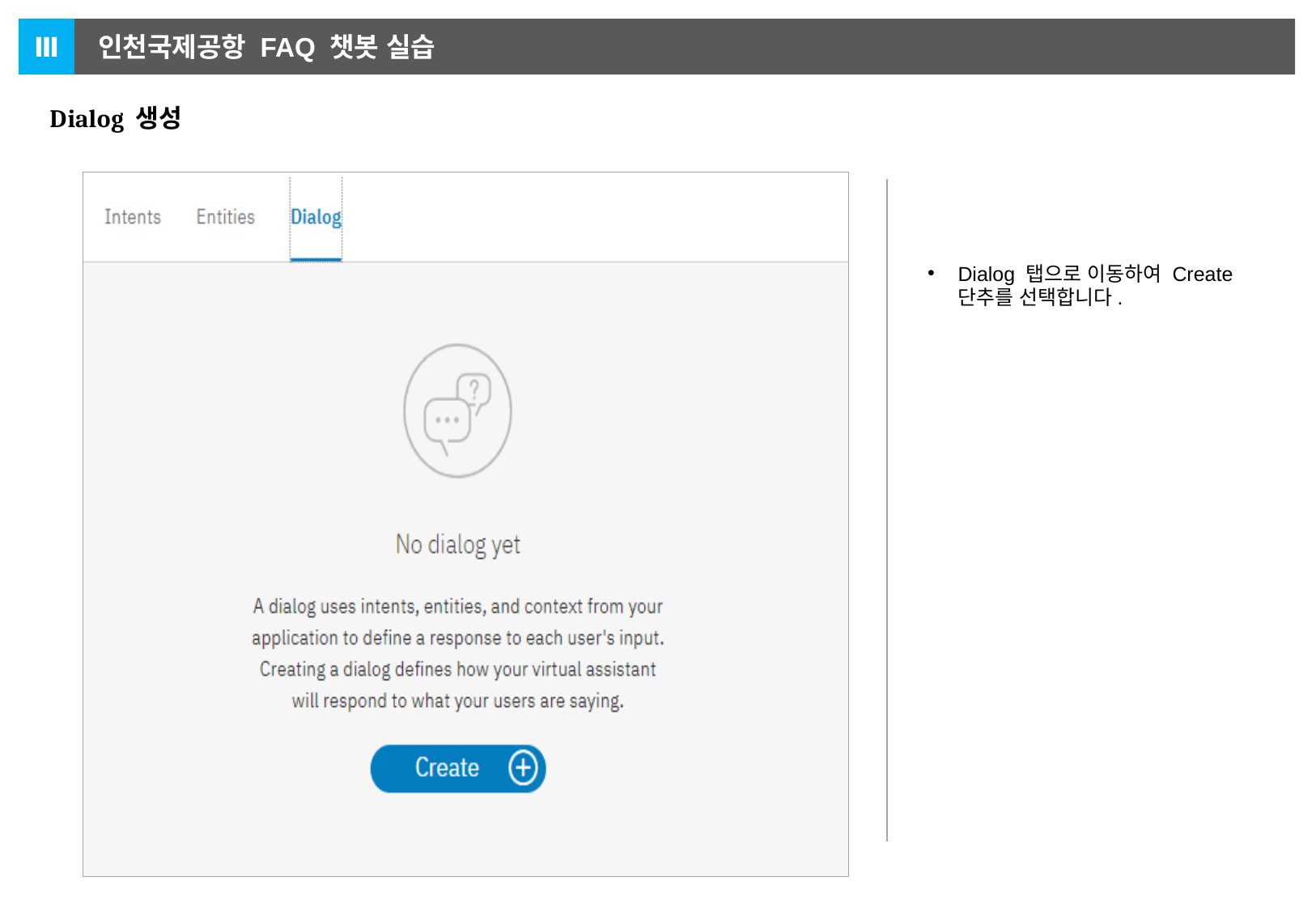

Ⅲ
인천국제공항 FAQ 챗봇 실습
Dialog 생성

Dialog 탭으로 이동하여 Create 단추를 선택합니다.